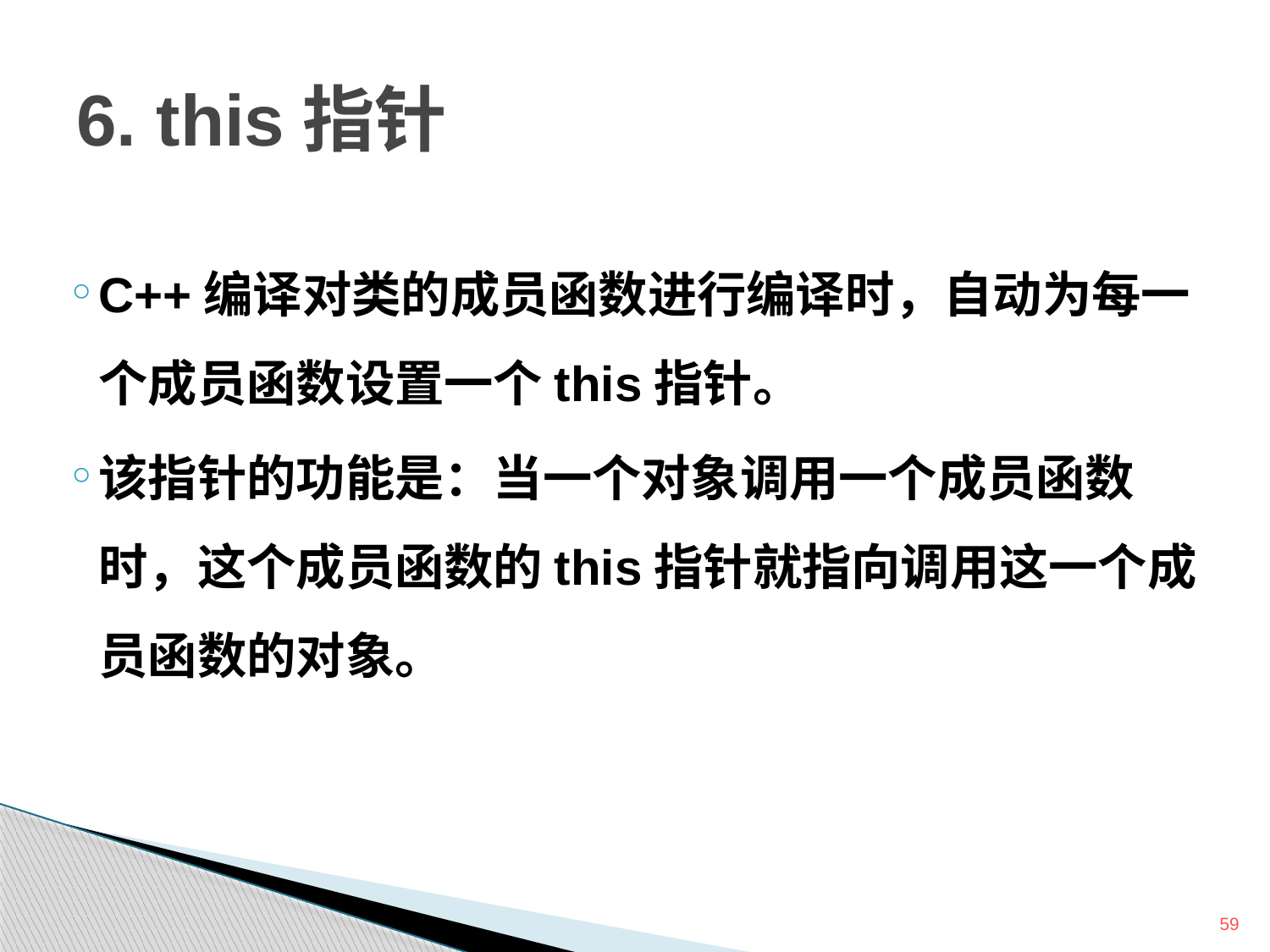

# 6. this指针
C++编译对类的成员函数进行编译时，自动为每一个成员函数设置一个this指针。
该指针的功能是：当一个对象调用一个成员函数时，这个成员函数的this指针就指向调用这一个成员函数的对象。
59